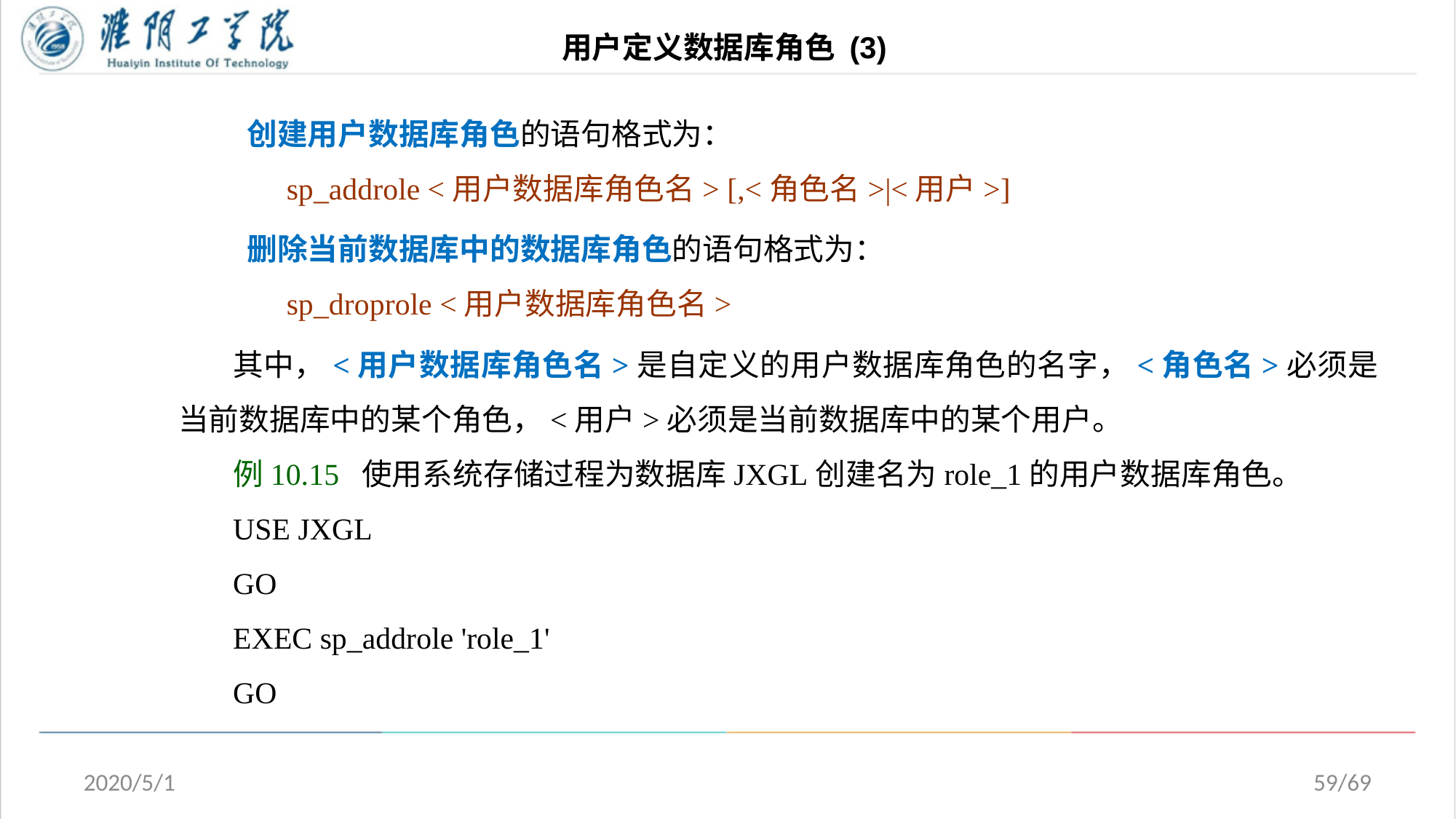

# 用户定义数据库角色 (3)
 创建用户数据库角色的语句格式为：
       sp_addrole <用户数据库角色名> [,<角色名>|<用户>]
 删除当前数据库中的数据库角色的语句格式为：
       sp_droprole <用户数据库角色名>
其中，<用户数据库角色名>是自定义的用户数据库角色的名字，<角色名>必须是当前数据库中的某个角色，<用户>必须是当前数据库中的某个用户。
例10.15  使用系统存储过程为数据库JXGL创建名为role_1的用户数据库角色。
USE JXGL
GO
EXEC sp_addrole 'role_1'
GO
2020/5/1
59/69